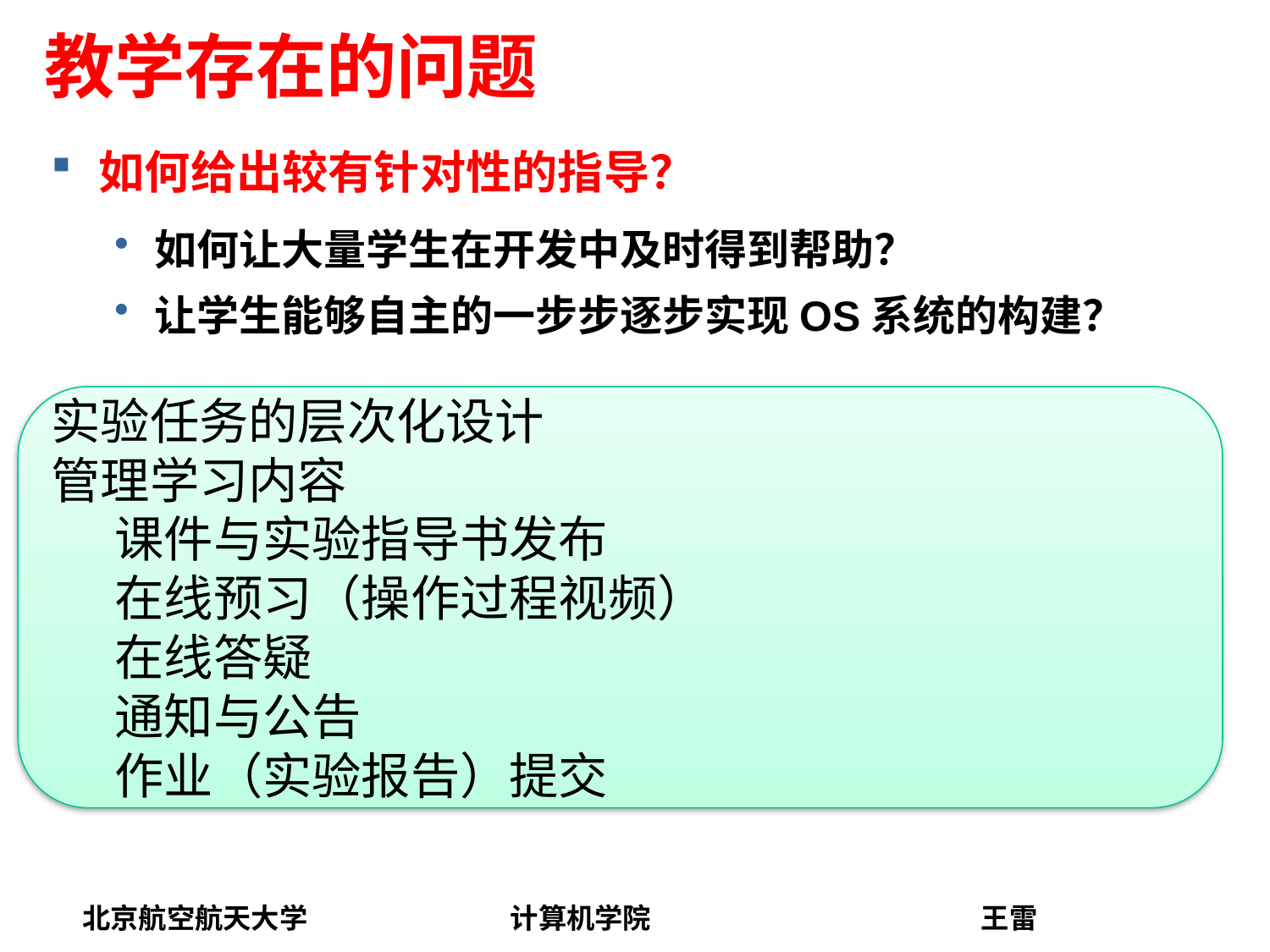

# 教学存在的问题
如何给出较有针对性的指导？
如何让大量学生在开发中及时得到帮助？
让学生能够自主的一步步逐步实现OS系统的构建？
实验任务的层次化设计
管理学习内容
课件与实验指导书发布
在线预习（操作过程视频）
在线答疑
通知与公告
作业（实验报告）提交